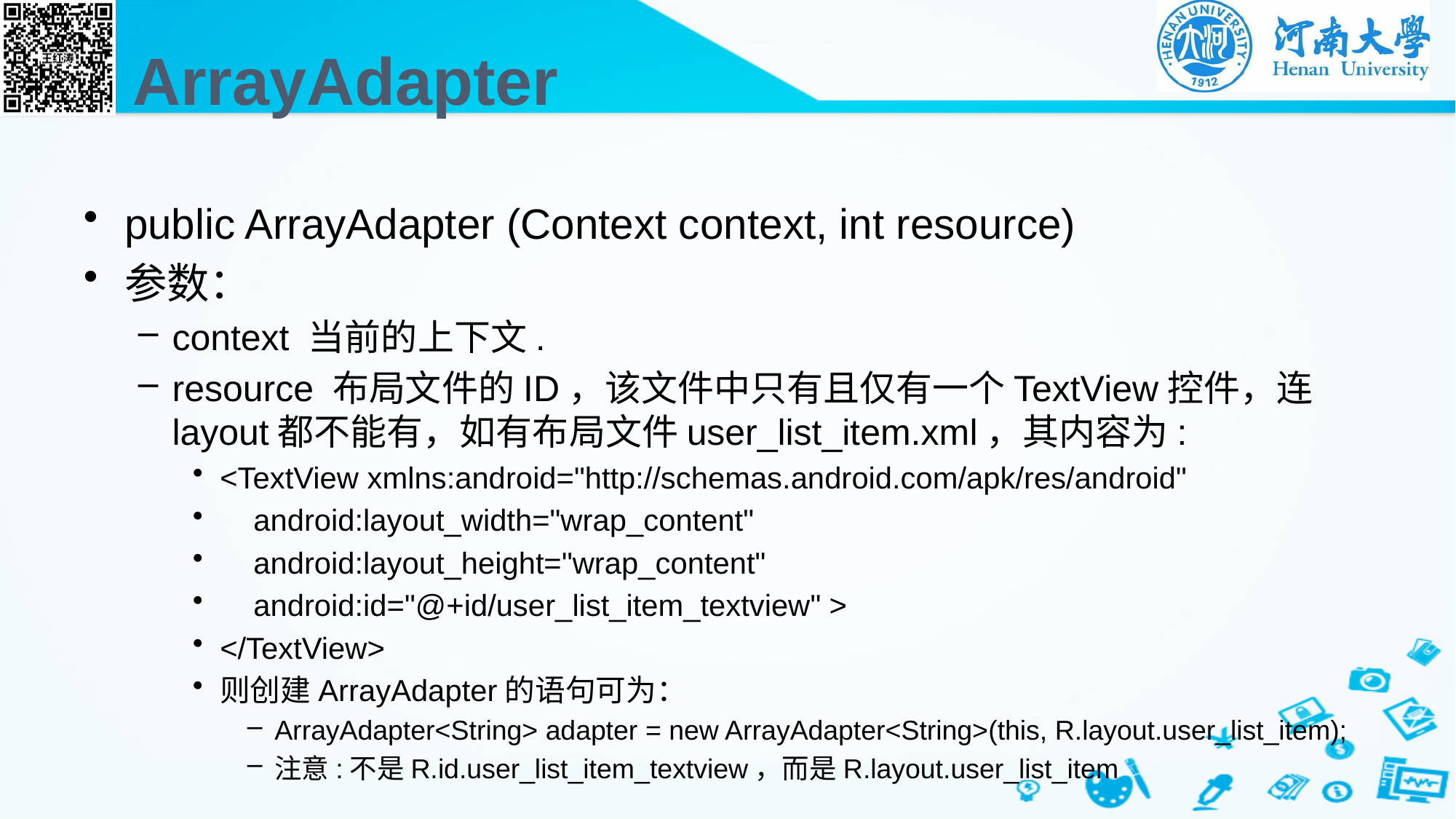

# ArrayAdapter
public ArrayAdapter (Context context, int resource)
参数：
context 当前的上下文.
resource 布局文件的ID，该文件中只有且仅有一个TextView控件，连layout都不能有，如有布局文件user_list_item.xml，其内容为:
<TextView xmlns:android="http://schemas.android.com/apk/res/android"
    android:layout_width="wrap_content"
    android:layout_height="wrap_content"
    android:id="@+id/user_list_item_textview" >
</TextView>
则创建ArrayAdapter的语句可为：
ArrayAdapter<String> adapter = new ArrayAdapter<String>(this, R.layout.user_list_item);
注意:不是R.id.user_list_item_textview，而是R.layout.user_list_item